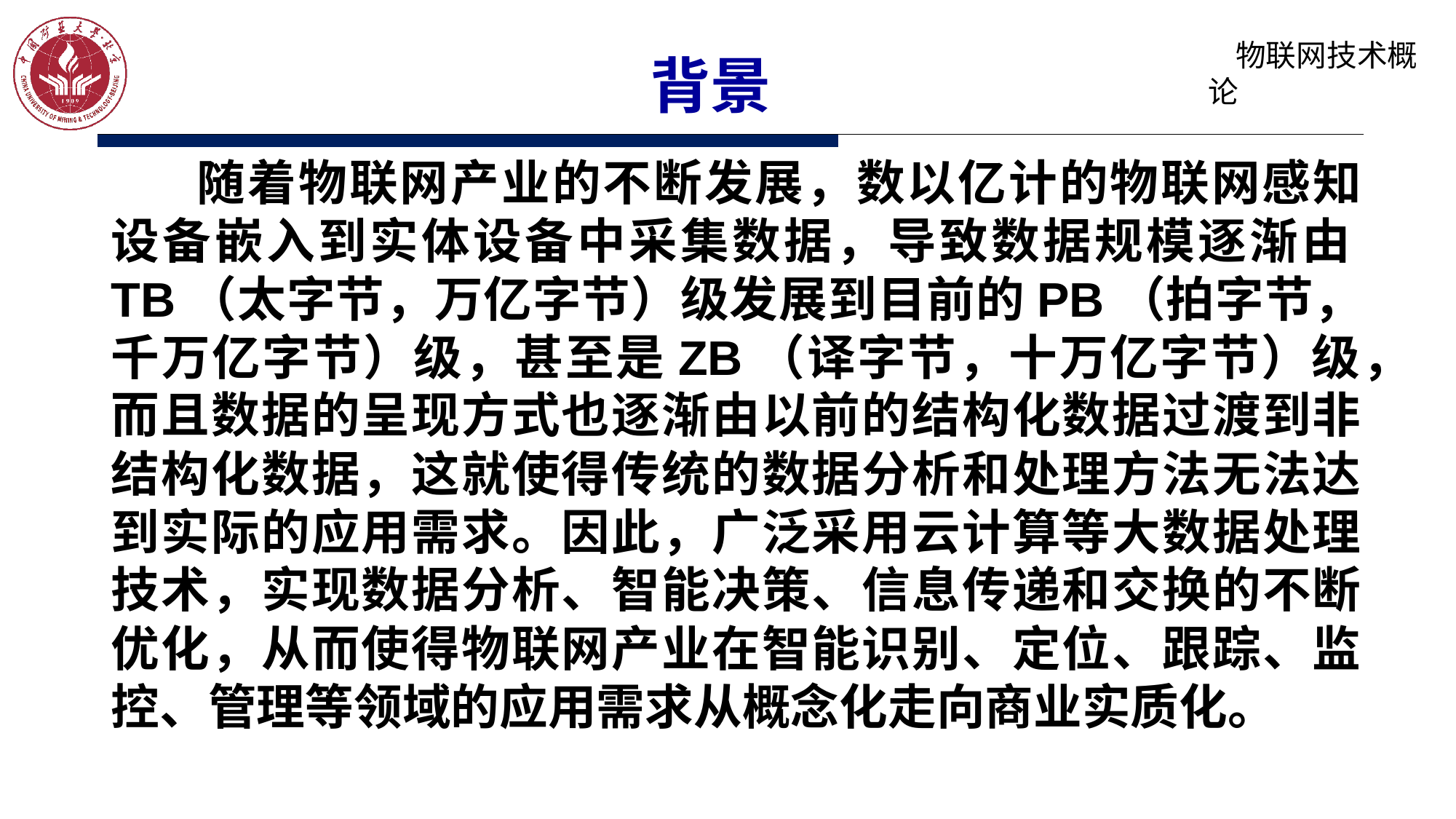

背景
随着物联网产业的不断发展，数以亿计的物联网感知设备嵌入到实体设备中采集数据，导致数据规模逐渐由TB（太字节，万亿字节）级发展到目前的PB（拍字节，千万亿字节）级，甚至是ZB（译字节，十万亿字节）级，而且数据的呈现方式也逐渐由以前的结构化数据过渡到非结构化数据，这就使得传统的数据分析和处理方法无法达到实际的应用需求。因此，广泛采用云计算等大数据处理技术，实现数据分析、智能决策、信息传递和交换的不断优化，从而使得物联网产业在智能识别、定位、跟踪、监控、管理等领域的应用需求从概念化走向商业实质化。